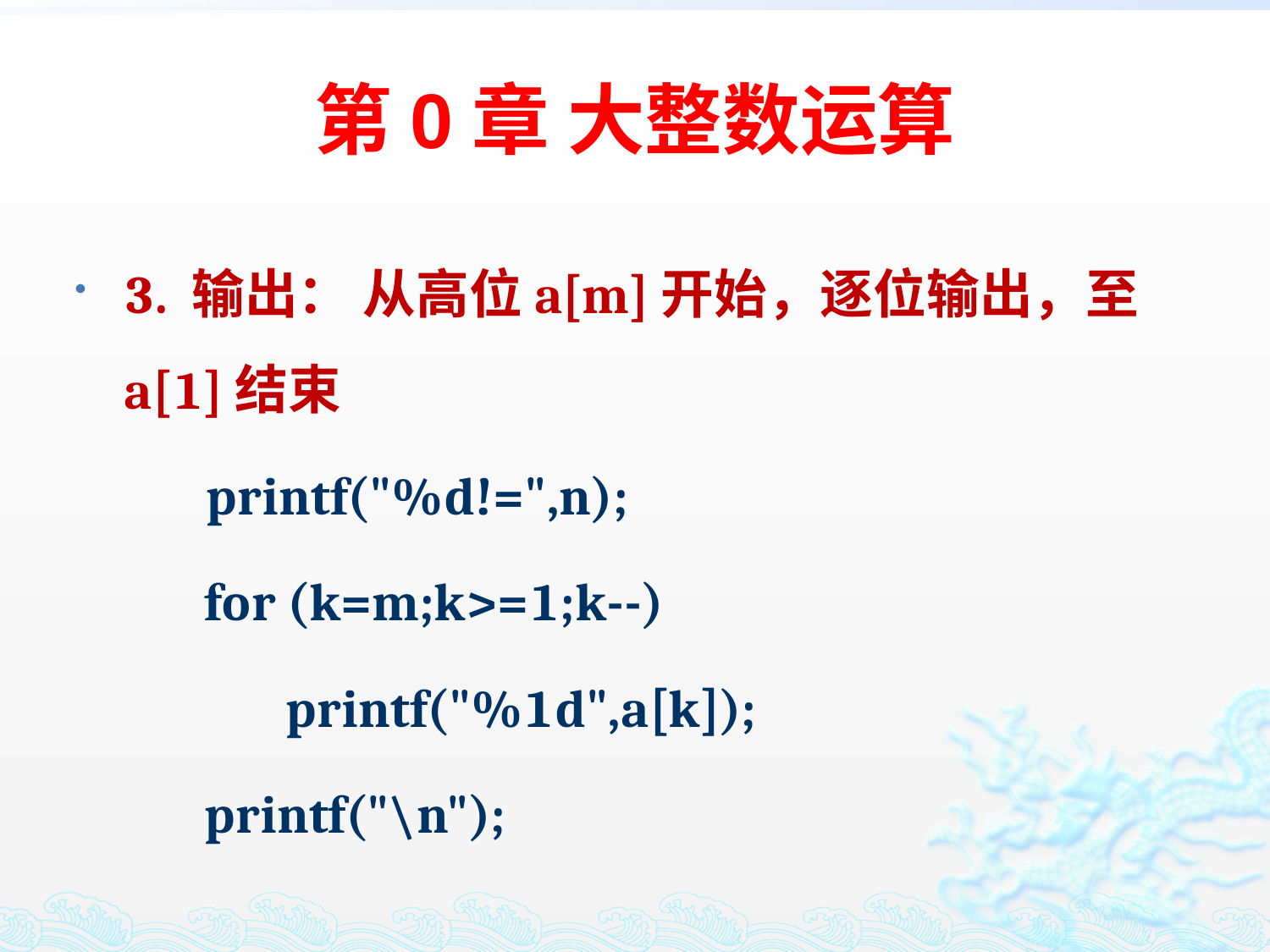

# 第0章 大整数运算
3. 输出： 从高位a[m]开始，逐位输出，至a[1]结束
               printf("%d!=",n);
           for (k=m;k>=1;k--)
                  printf("%1d",a[k]);
           printf("\n");